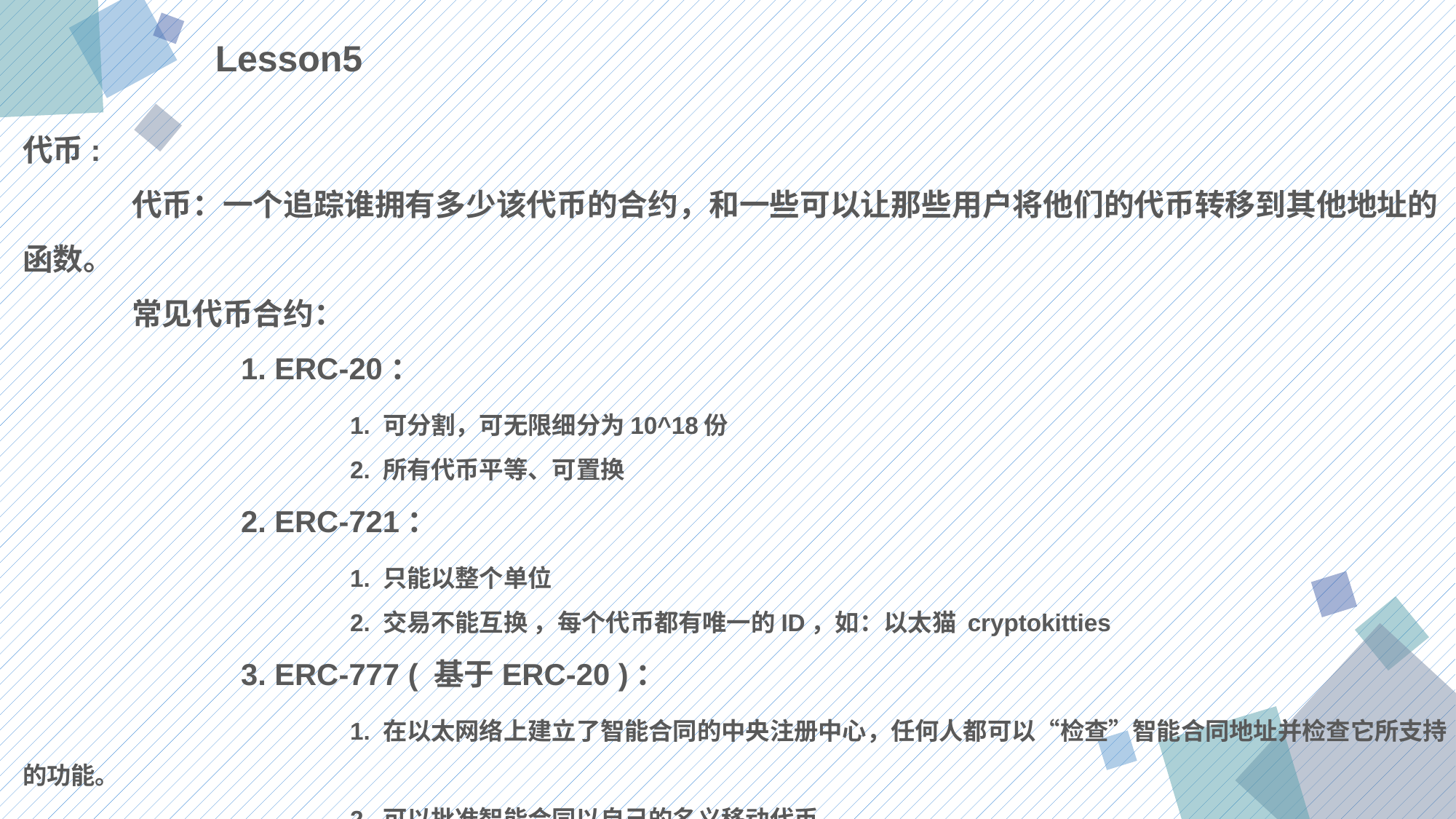

Lesson5
代币:
	代币：一个追踪谁拥有多少该代币的合约，和一些可以让那些用户将他们的代币转移到其他地址的函数。
	常见代币合约：
		1. ERC-20：
			1. 可分割，可无限细分为10^18份
			2. 所有代币平等、可置换
		2. ERC-721：
			1. 只能以整个单位
			2. 交易不能互换 ，每个代币都有唯一的ID，如：以太猫 cryptokitties
		3. ERC-777 ( 基于ERC-20 )：
			1. 在以太网络上建立了智能合同的中央注册中心，任何人都可以“检查”智能合同地址并检查它所支持的功能。
			2. 可以批准智能合同以自己的名义移动代币。